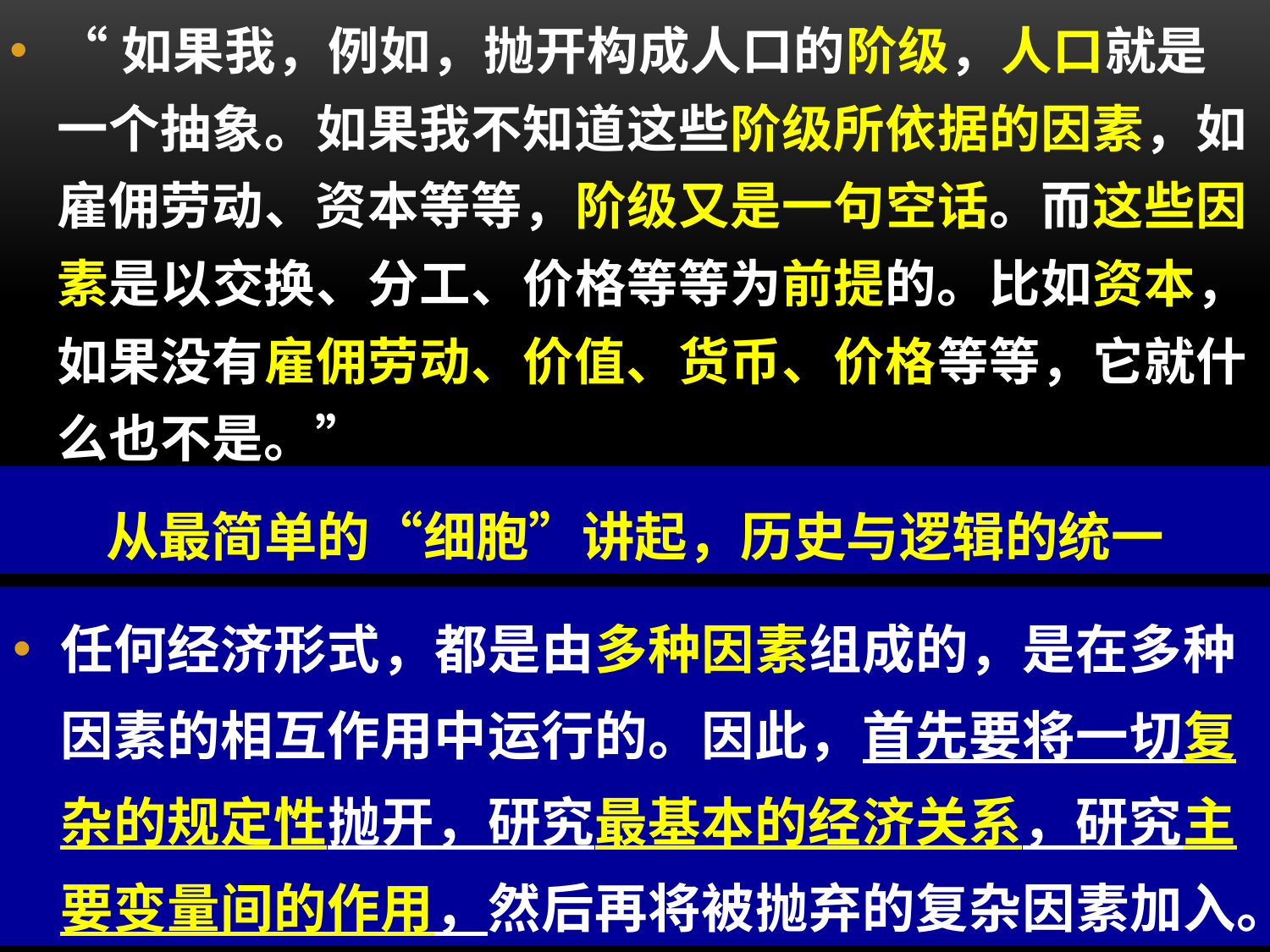

“如果我，例如，抛开构成人口的阶级，人口就是一个抽象。如果我不知道这些阶级所依据的因素，如雇佣劳动、资本等等，阶级又是一句空话。而这些因素是以交换、分工、价格等等为前提的。比如资本，如果没有雇佣劳动、价值、货币、价格等等，它就什么也不是。”
从最简单的“细胞”讲起，历史与逻辑的统一
任何经济形式，都是由多种因素组成的，是在多种因素的相互作用中运行的。因此，首先要将一切复杂的规定性抛开，研究最基本的经济关系，研究主要变量间的作用，然后再将被抛弃的复杂因素加入。